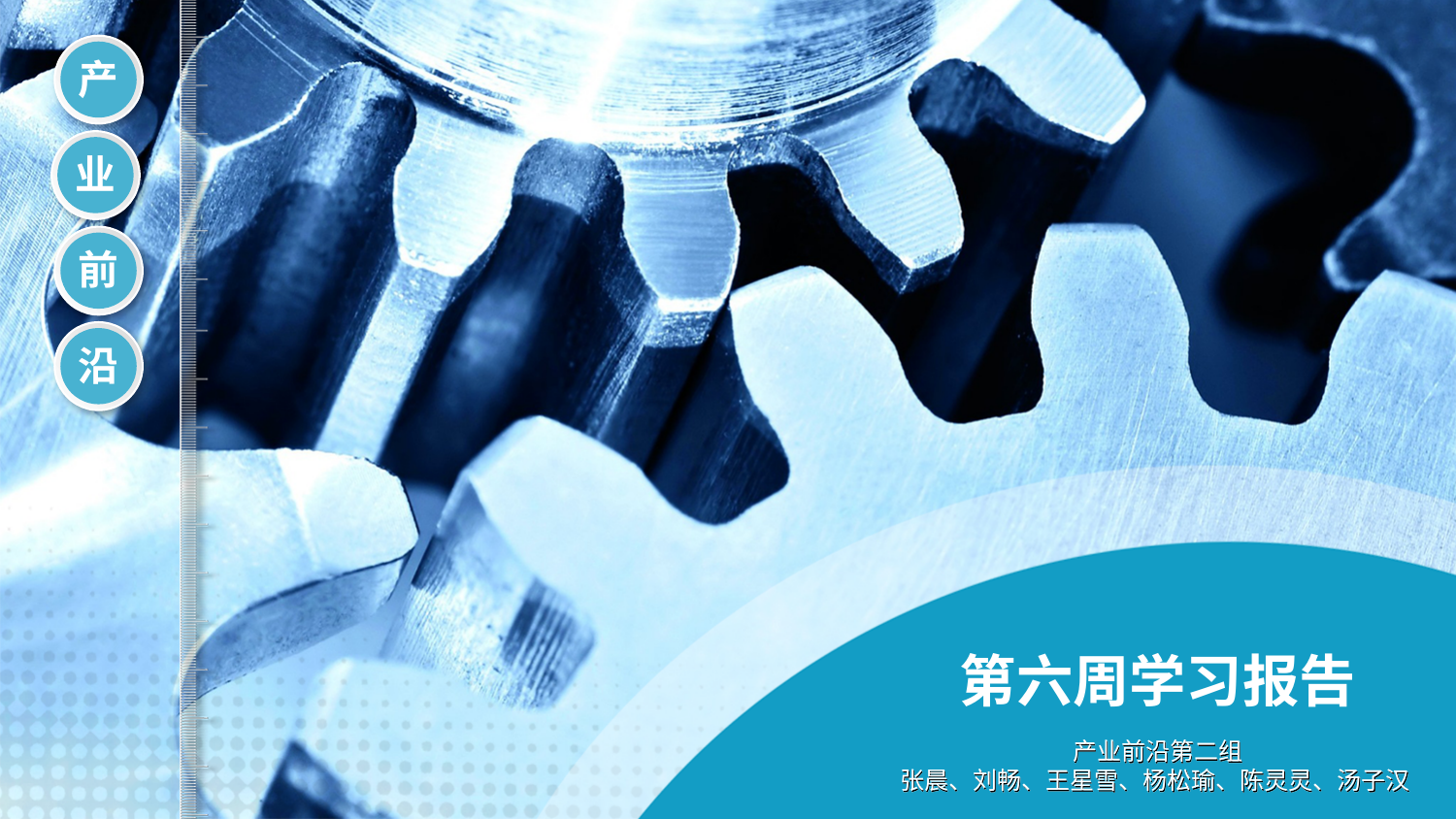

产

业

前

沿
第六周学习报告
产业前沿第二组
张晨、刘畅、王星雪、杨松瑜、陈灵灵、汤子汉